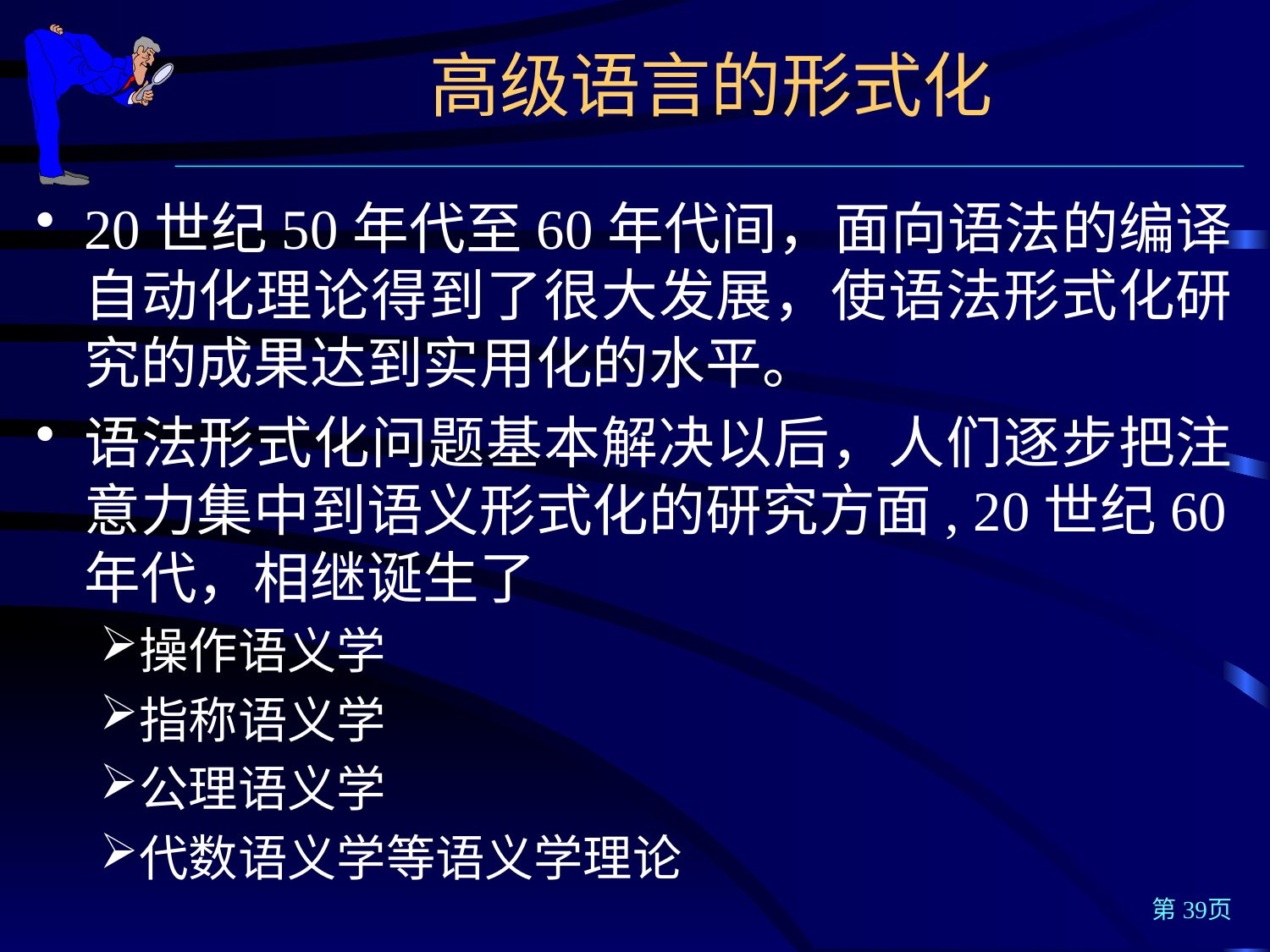

高级语言的形式化
20世纪50年代至60年代间，面向语法的编译自动化理论得到了很大发展，使语法形式化研究的成果达到实用化的水平。
语法形式化问题基本解决以后，人们逐步把注意力集中到语义形式化的研究方面, 20世纪60年代，相继诞生了
操作语义学
指称语义学
公理语义学
代数语义学等语义学理论
第39页